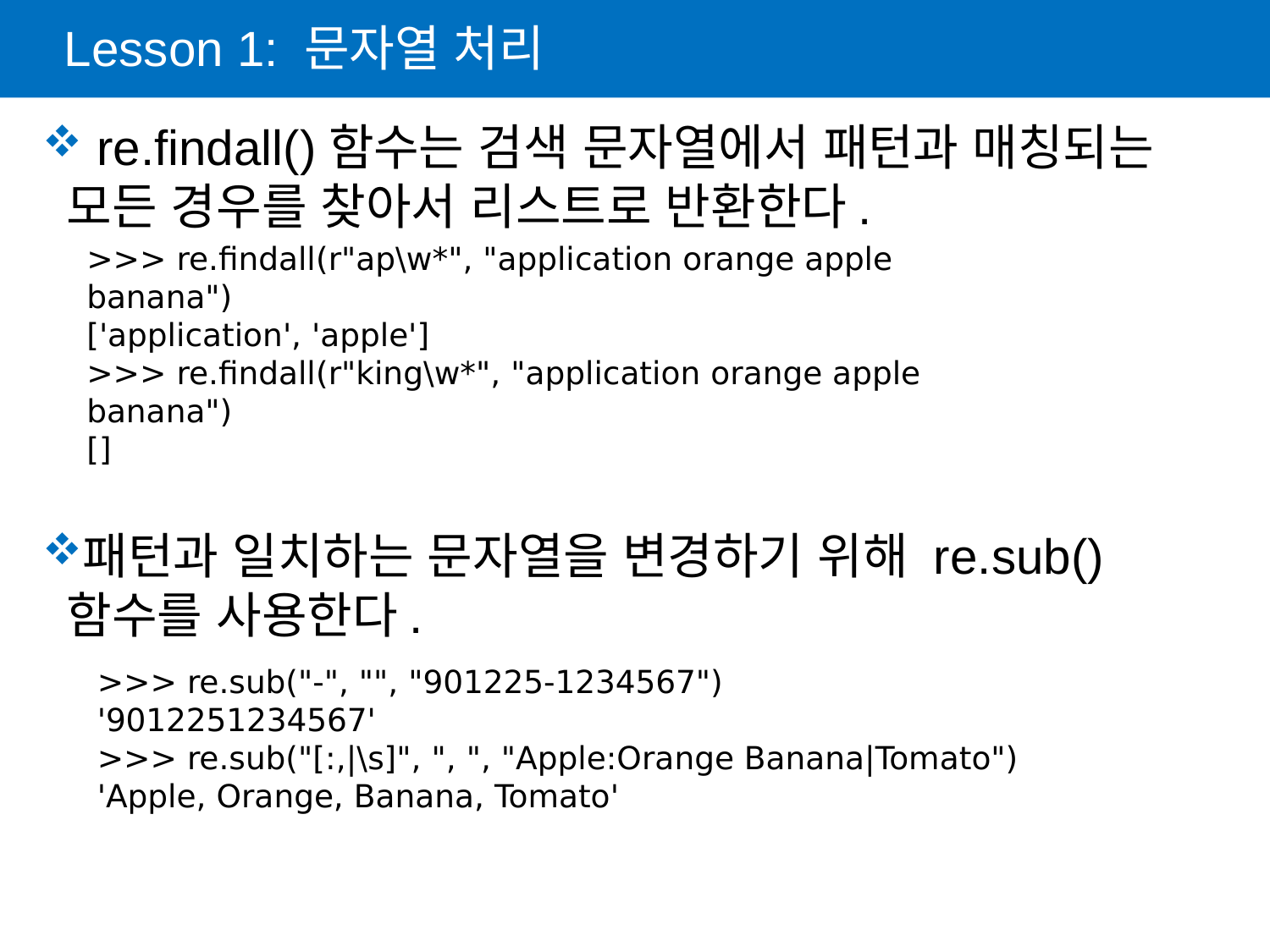

# Lesson 1: 문자열 처리
 re.findall()함수는 검색 문자열에서 패턴과 매칭되는 모든 경우를 찾아서 리스트로 반환한다.

패턴과 일치하는 문자열을 변경하기 위해 re.sub()함수를 사용한다.
>>> re.findall(r"ap\w*", "application orange apple banana")
['application', 'apple']
>>> re.findall(r"king\w*", "application orange apple banana")
[]

>>> re.sub("-", "", "901225-1234567")
'9012251234567'
>>> re.sub("[:,|\s]", ", ", "Apple:Orange Banana|Tomato")
'Apple, Orange, Banana, Tomato'